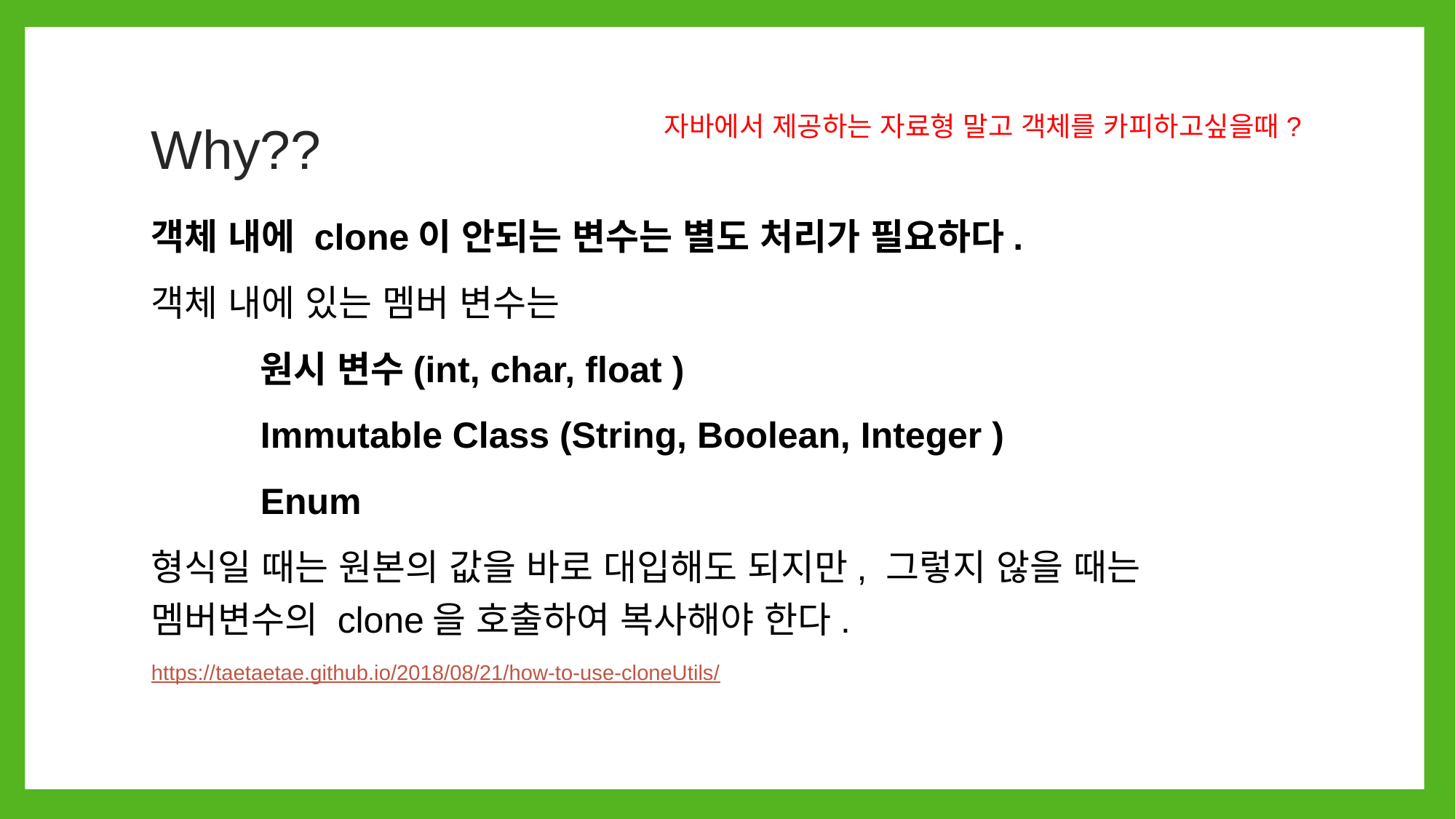

# Why??
자바에서 제공하는 자료형 말고 객체를 카피하고싶을때?
객체 내에 clone이 안되는 변수는 별도 처리가 필요하다.
객체 내에 있는 멤버 변수는
	원시 변수(int, char, float )
	Immutable Class (String, Boolean, Integer )
	Enum
형식일 때는 원본의 값을 바로 대입해도 되지만, 그렇지 않을 때는 멤버변수의 clone을 호출하여 복사해야 한다.
https://taetaetae.github.io/2018/08/21/how-to-use-cloneUtils/